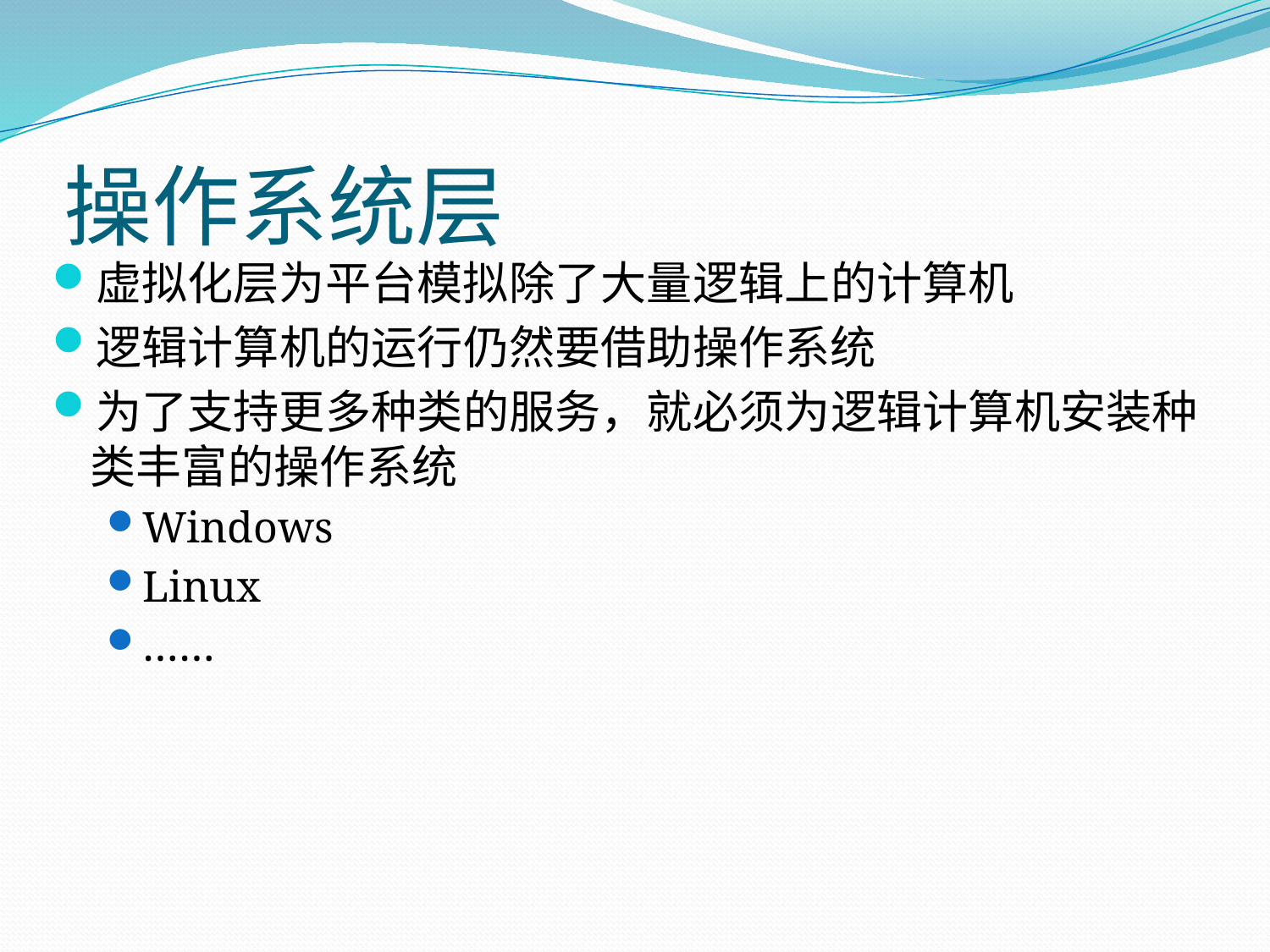

# 操作系统层
虚拟化层为平台模拟除了大量逻辑上的计算机
逻辑计算机的运行仍然要借助操作系统
为了支持更多种类的服务，就必须为逻辑计算机安装种类丰富的操作系统
Windows
Linux
……